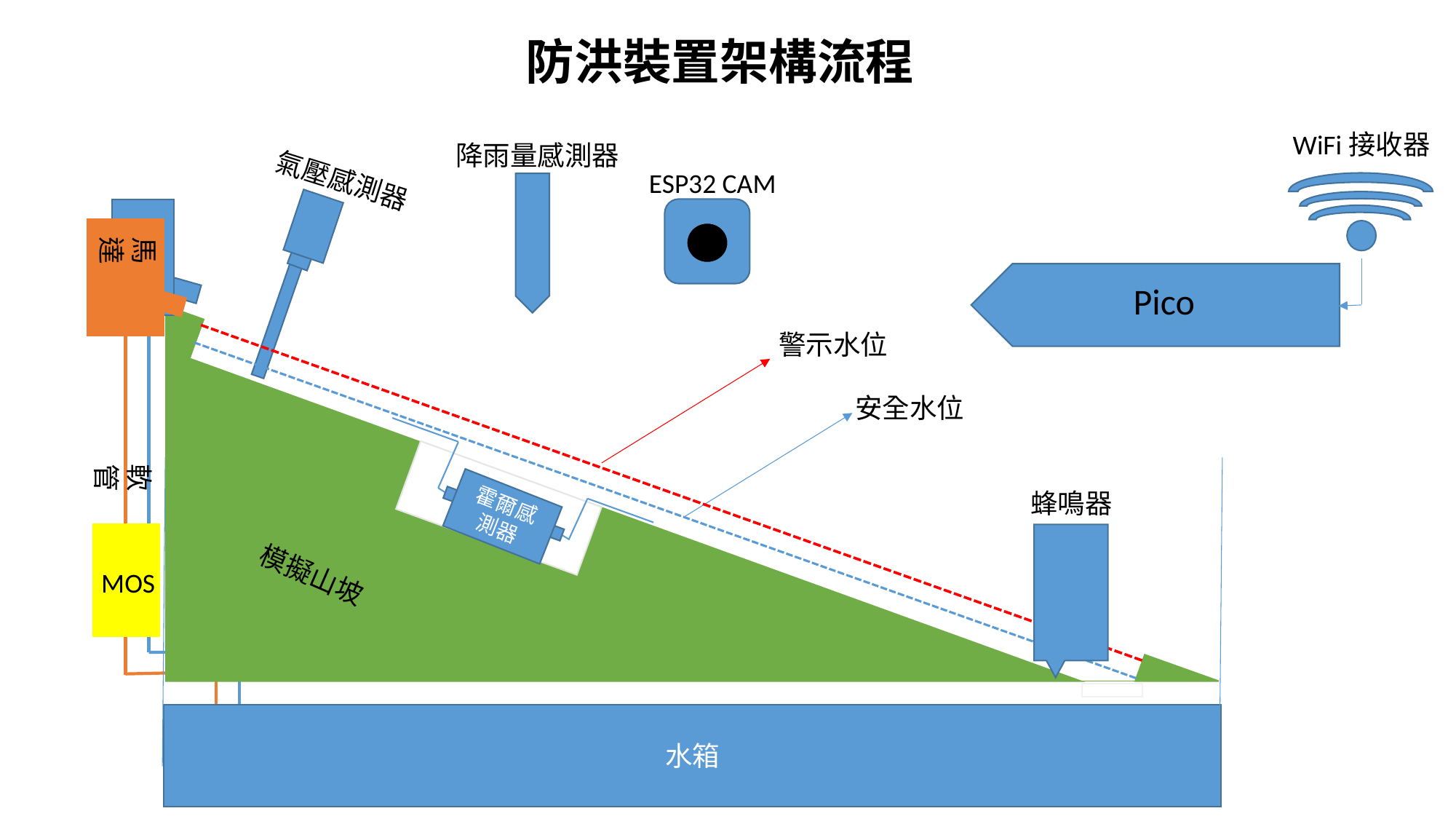

防洪裝置架構流程
WiFi接收器
降雨量感測器

ESP32 CAM

氣壓感測器

馬達

Pico

警示水位
安全水位
軟管

蜂鳴器

霍爾感測器

模擬山坡
MOS

水箱